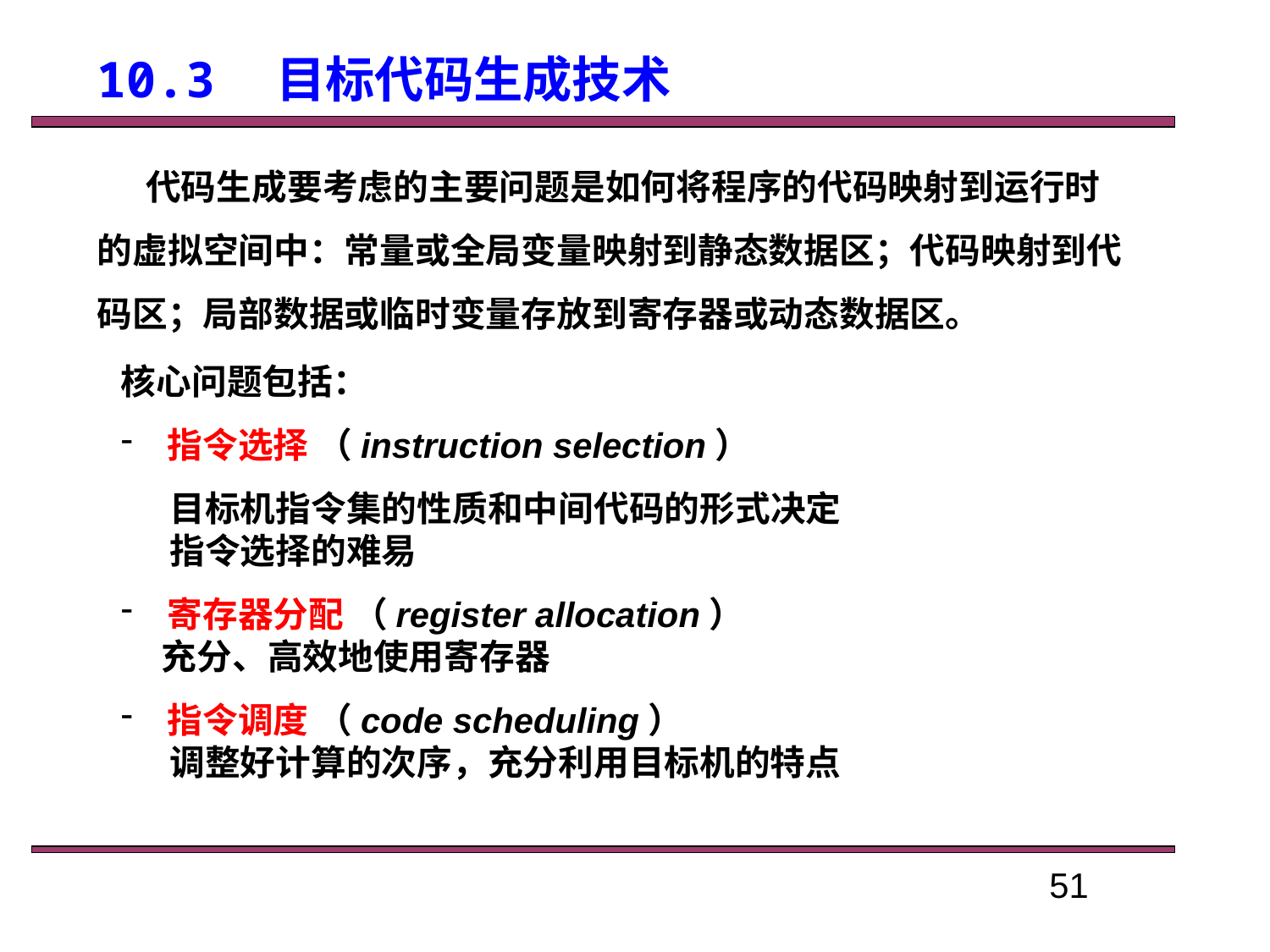

10.3　目标代码生成技术
     代码生成要考虑的主要问题是如何将程序的代码映射到运行时的虚拟空间中：常量或全局变量映射到静态数据区；代码映射到代码区；局部数据或临时变量存放到寄存器或动态数据区。

核心问题包括：
 指令选择 （instruction selection）
     目标机指令集的性质和中间代码的形式决定
     指令选择的难易
 寄存器分配 （register allocation）
    充分、高效地使用寄存器
 指令调度 （code scheduling）
     调整好计算的次序，充分利用目标机的特点
51